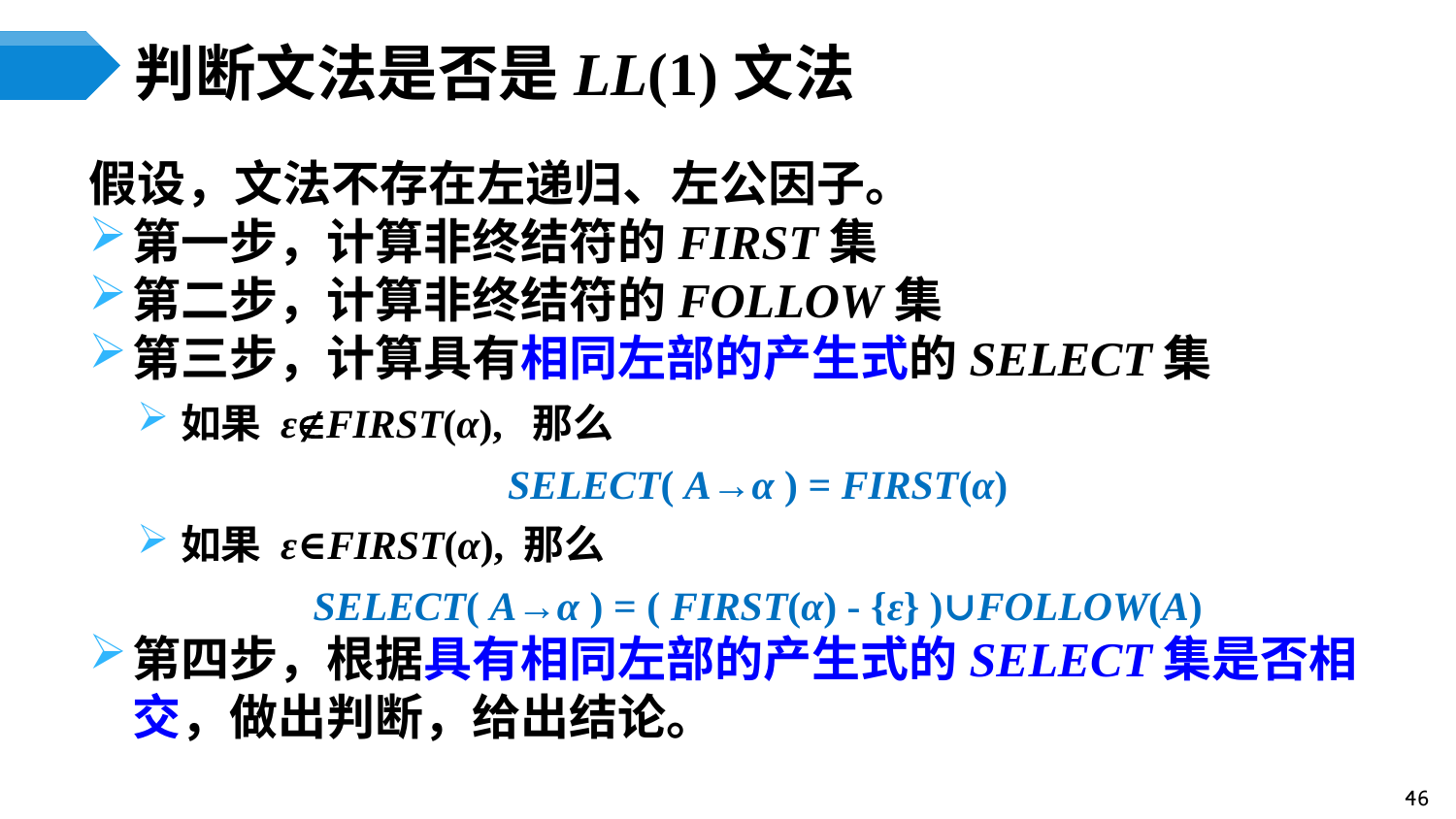

# 判断文法是否是LL(1)文法
假设，文法不存在左递归、左公因子。
第一步，计算非终结符的FIRST集
第二步，计算非终结符的FOLLOW集
第三步，计算具有相同左部的产生式的SELECT集
如果 ε∉FIRST(α),  那么
SELECT( A→α ) = FIRST(α)
如果 ε∈FIRST(α), 那么
SELECT( A→α ) = ( FIRST(α) - {ε} )∪FOLLOW(A)
第四步，根据具有相同左部的产生式的SELECT集是否相交，做出判断，给出结论。
46